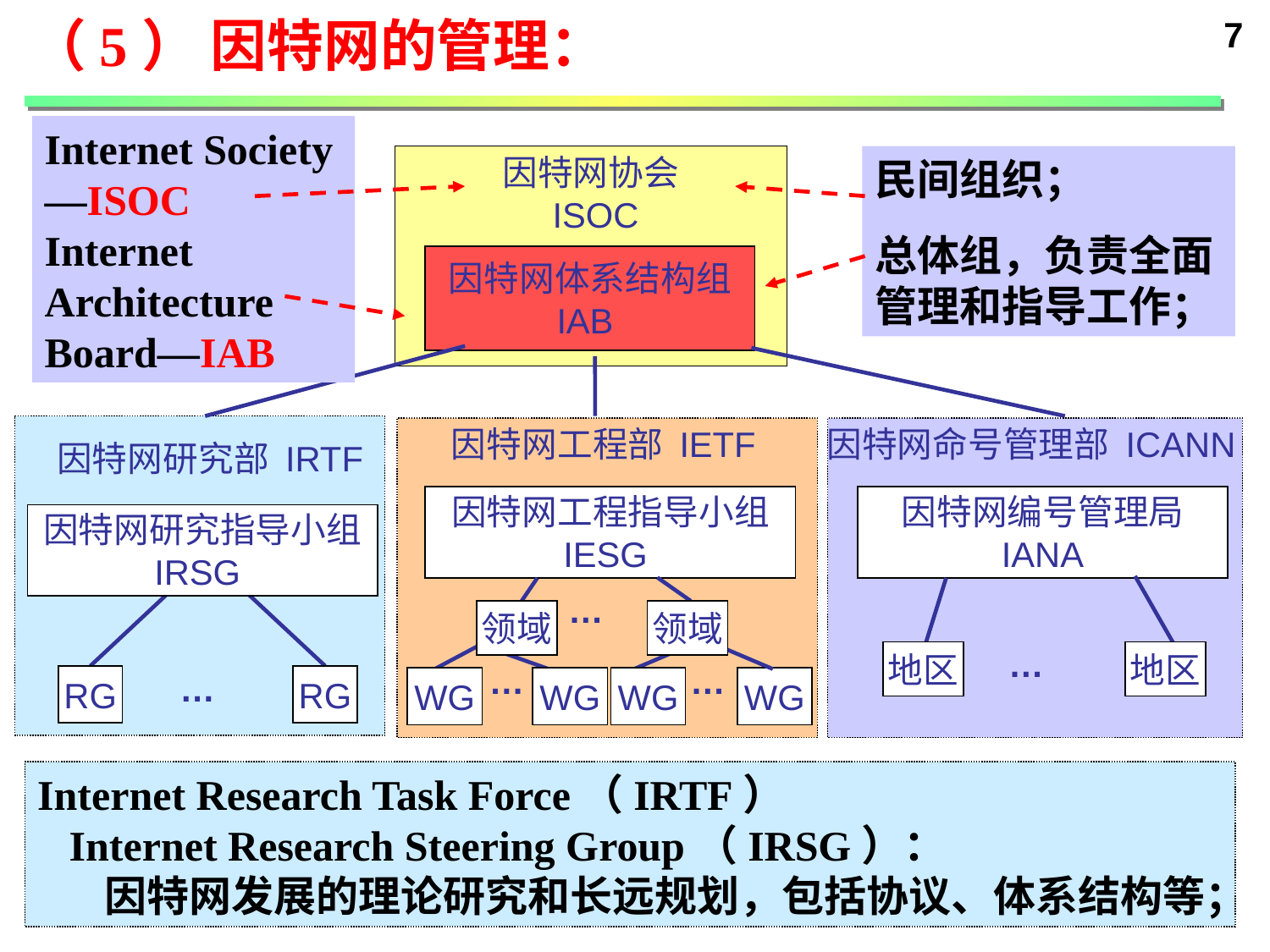

（5） 因特网的管理：
7

Internet Society
—ISOC
Internet Architecture Board—IAB
民间组织；

总体组，负责全面管理和指导工作；

因特网协会
 ISOC

因特网体系结构组
IAB

因特网工程部 IETF
因特网命号管理部 ICANN

因特网研究部 IRTF
因特网工程指导小组
IESG
因特网编号管理局
IANA
因特网研究指导小组
IRSG

…

领域
领域
…
地区
地区

…
…
…
RG
RG
WG
WG
WG
WG
Internet Research Task Force（IRTF）
   Internet Research Steering Group（IRSG）：
      因特网发展的理论研究和长远规划，包括协议、体系结构等；